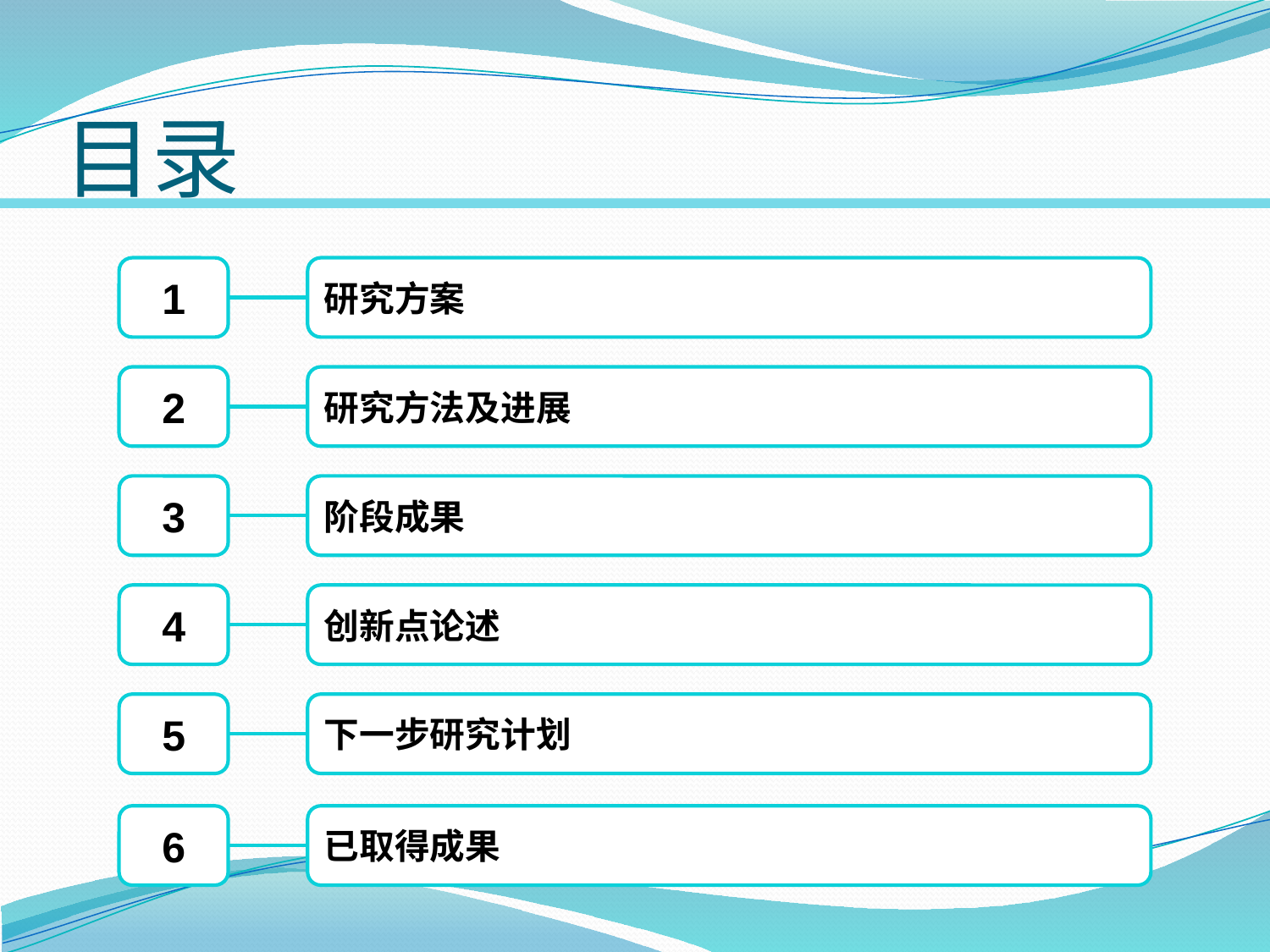

# 目录
1
研究方案
2
研究方法及进展
3
阶段成果
4
创新点论述
5
下一步研究计划
6
已取得成果